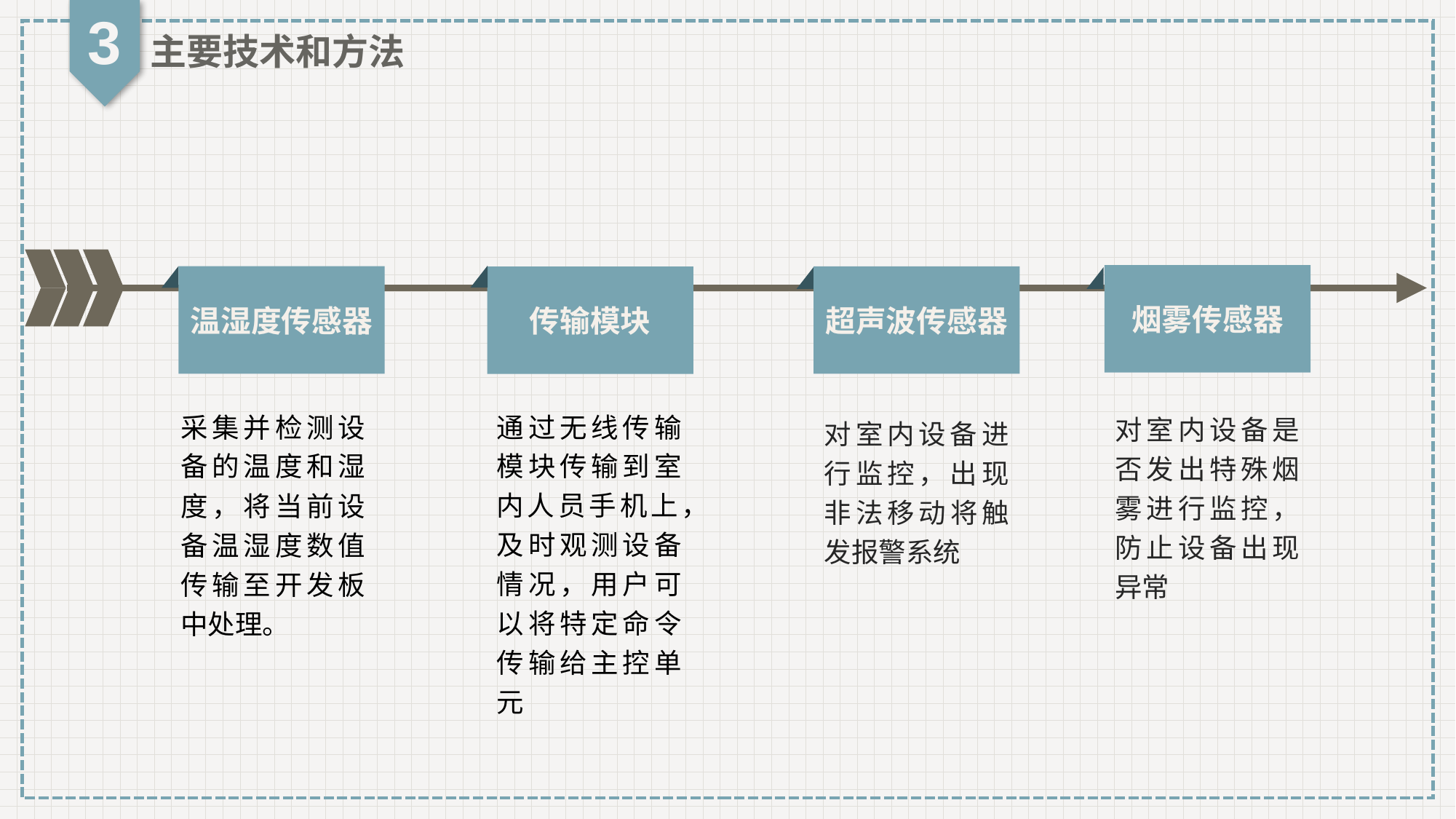

3
主要技术和方法

烟雾传感器

温湿度传感器
超声波传感器
传输模块

通过无线传输模块传输到室内人员手机上，及时观测设备情况，用户可以将特定命令传输给主控单元
采集并检测设备的温度和湿度，将当前设备温湿度数值传输至开发板中处理。
对室内设备是否发出特殊烟雾进行监控，防止设备出现异常
对室内设备进行监控，出现非法移动将触发报警系统